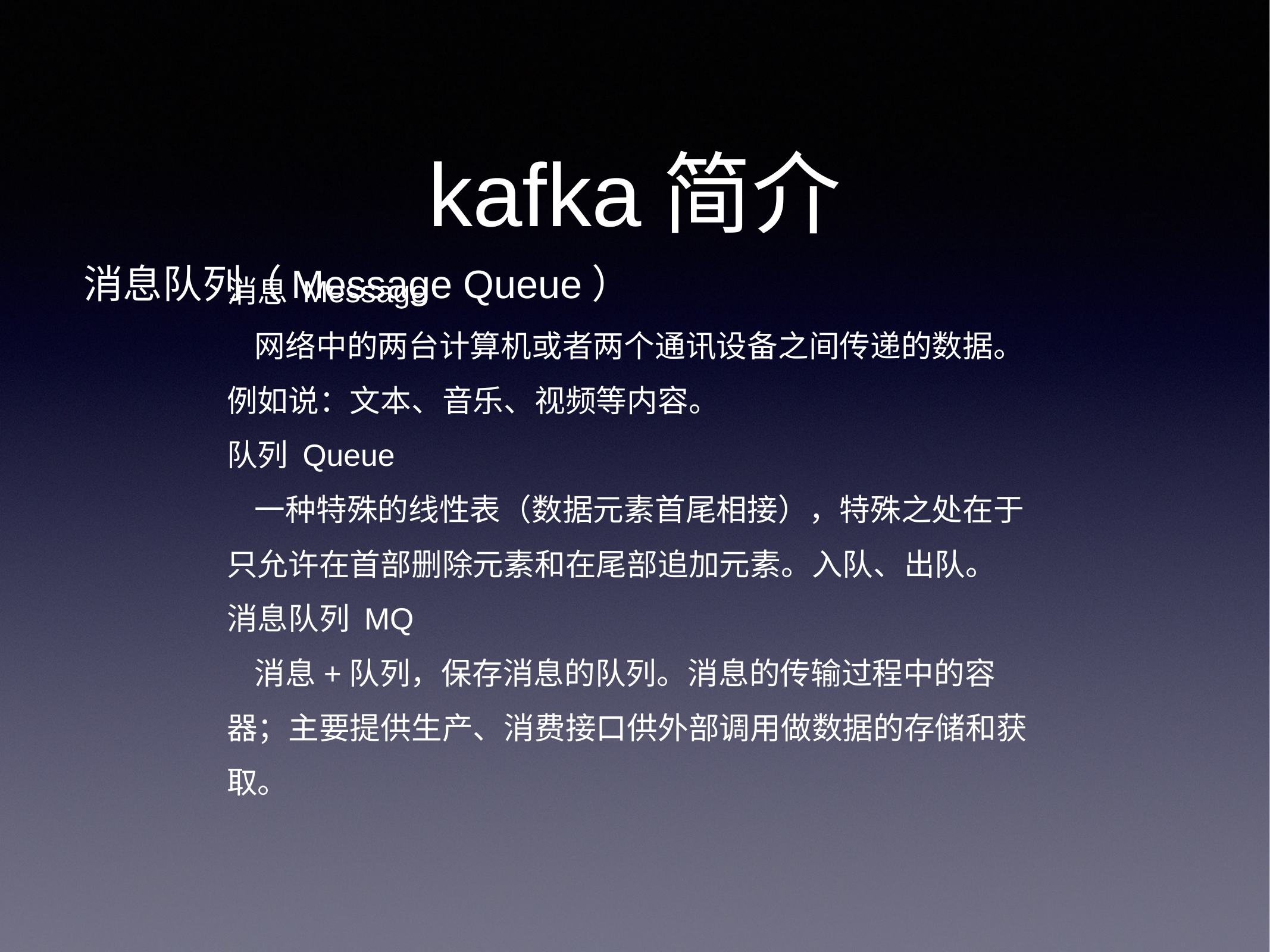

# kafka简介
消息队列（Message Queue）
消息 Message
   网络中的两台计算机或者两个通讯设备之间传递的数据。例如说：文本、音乐、视频等内容。
队列 Queue
   一种特殊的线性表（数据元素首尾相接），特殊之处在于只允许在首部删除元素和在尾部追加元素。入队、出队。
消息队列 MQ
   消息+队列，保存消息的队列。消息的传输过程中的容器；主要提供生产、消费接口供外部调用做数据的存储和获取。